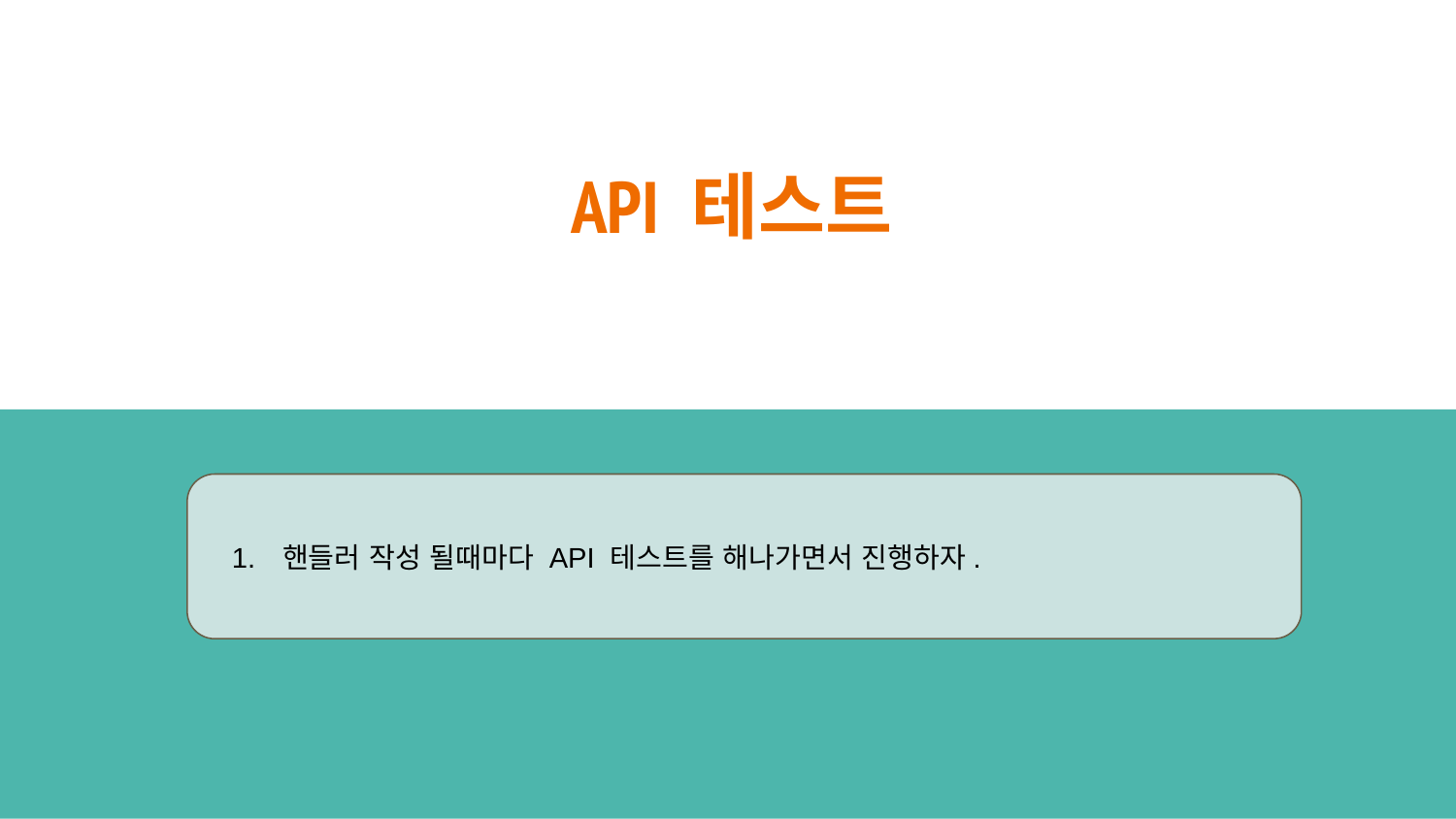

# API 테스트
핸들러 작성 될때마다 API 테스트를 해나가면서 진행하자.